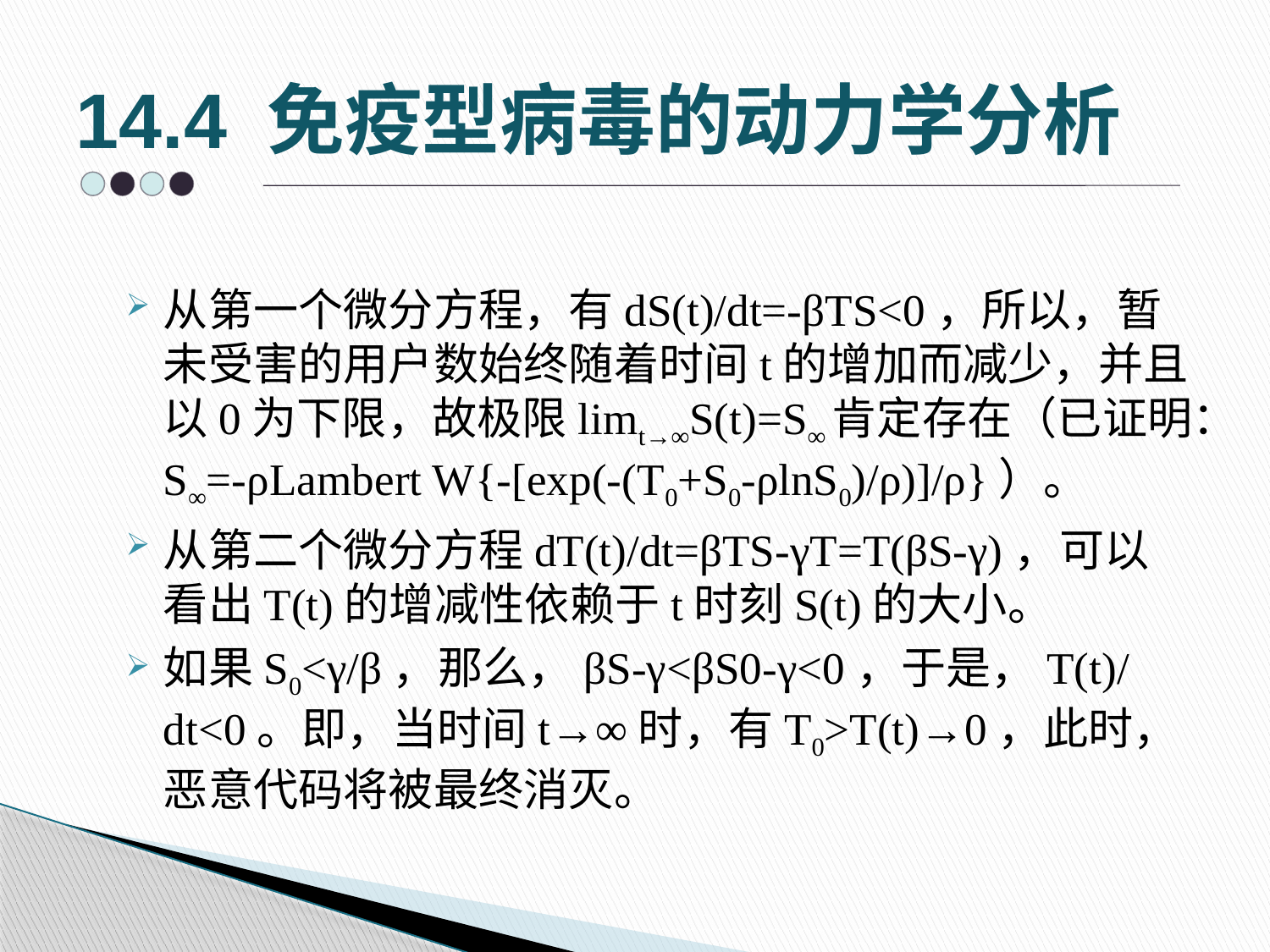

# 14.4 免疫型病毒的动力学分析

从第一个微分方程，有dS(t)/dt=-βTS<0，所以，暂未受害的用户数始终随着时间t的增加而减少，并且以0为下限，故极限limt→∞S(t)=S∞肯定存在（已证明：S∞=-ρLambert W{-[exp(-(T0+S0-ρlnS0)/ρ)]/ρ}）。
从第二个微分方程dT(t)/dt=βTS-γT=T(βS-γ)，可以看出T(t)的增减性依赖于t时刻S(t)的大小。
如果S0<γ/β，那么，βS-γ<βS0-γ<0，于是，T(t)/dt<0。即，当时间t→∞时，有T0>T(t)→0，此时，恶意代码将被最终消灭。